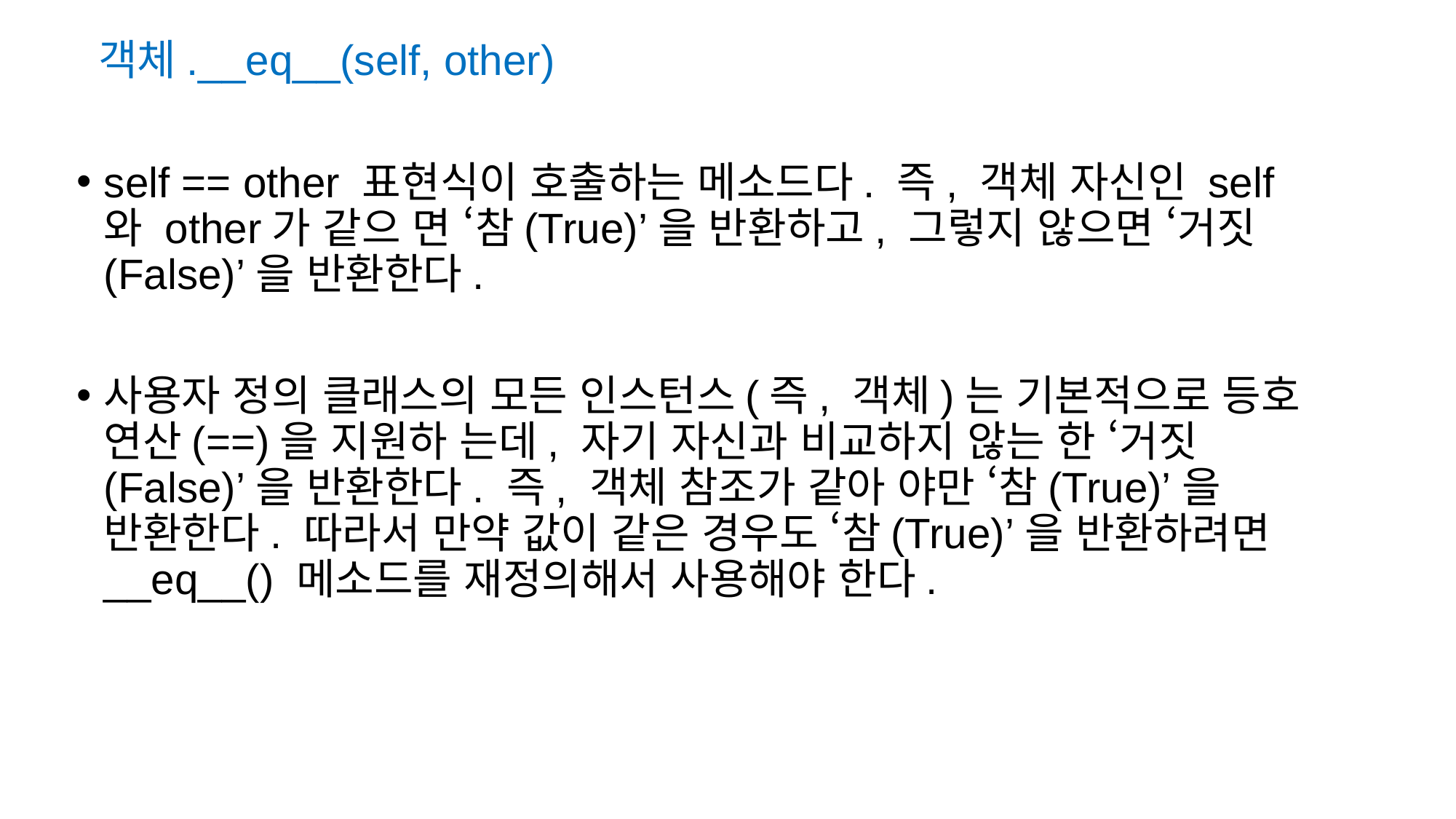

객체.__eq__(self, other)

self == other 표현식이 호출하는 메소드다. 즉, 객체 자신인 self와 other가 같으 면 ‘참(True)’을 반환하고, 그렇지 않으면 ‘거짓(False)’을 반환한다.

사용자 정의 클래스의 모든 인스턴스(즉, 객체)는 기본적으로 등호 연산(==)을 지원하 는데, 자기 자신과 비교하지 않는 한 ‘거짓(False)’을 반환한다. 즉, 객체 참조가 같아 야만 ‘참(True)’을 반환한다. 따라서 만약 값이 같은 경우도 ‘참(True)’을 반환하려면 __eq__() 메소드를 재정의해서 사용해야 한다.